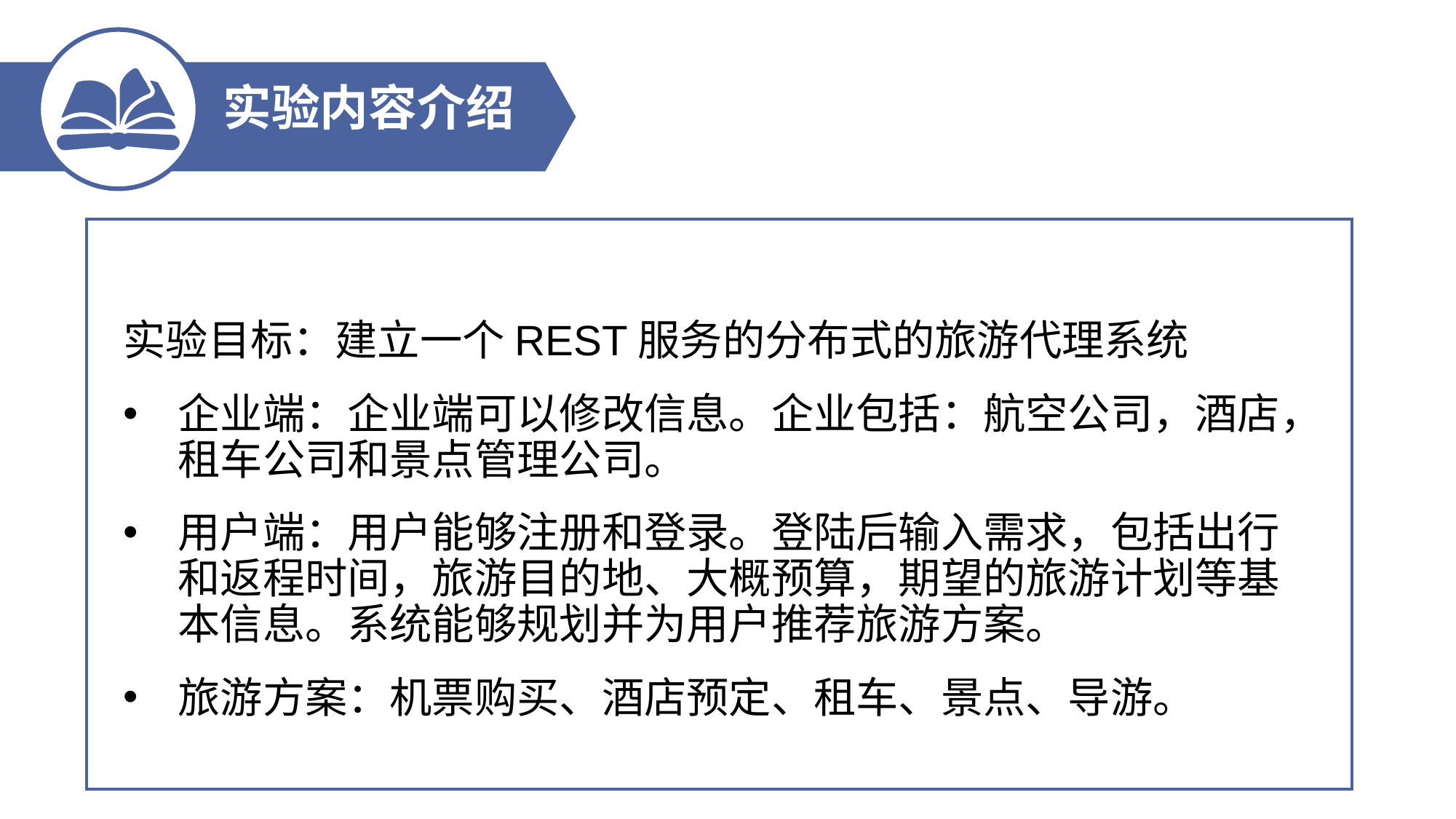

实验内容介绍

实验目标：建立一个REST服务的分布式的旅游代理系统
企业端：企业端可以修改信息。企业包括：航空公司，酒店，租车公司和景点管理公司。
用户端：用户能够注册和登录。登陆后输入需求，包括出行和返程时间，旅游目的地、大概预算，期望的旅游计划等基本信息。系统能够规划并为用户推荐旅游方案。
旅游方案：机票购买、酒店预定、租车、景点、导游。